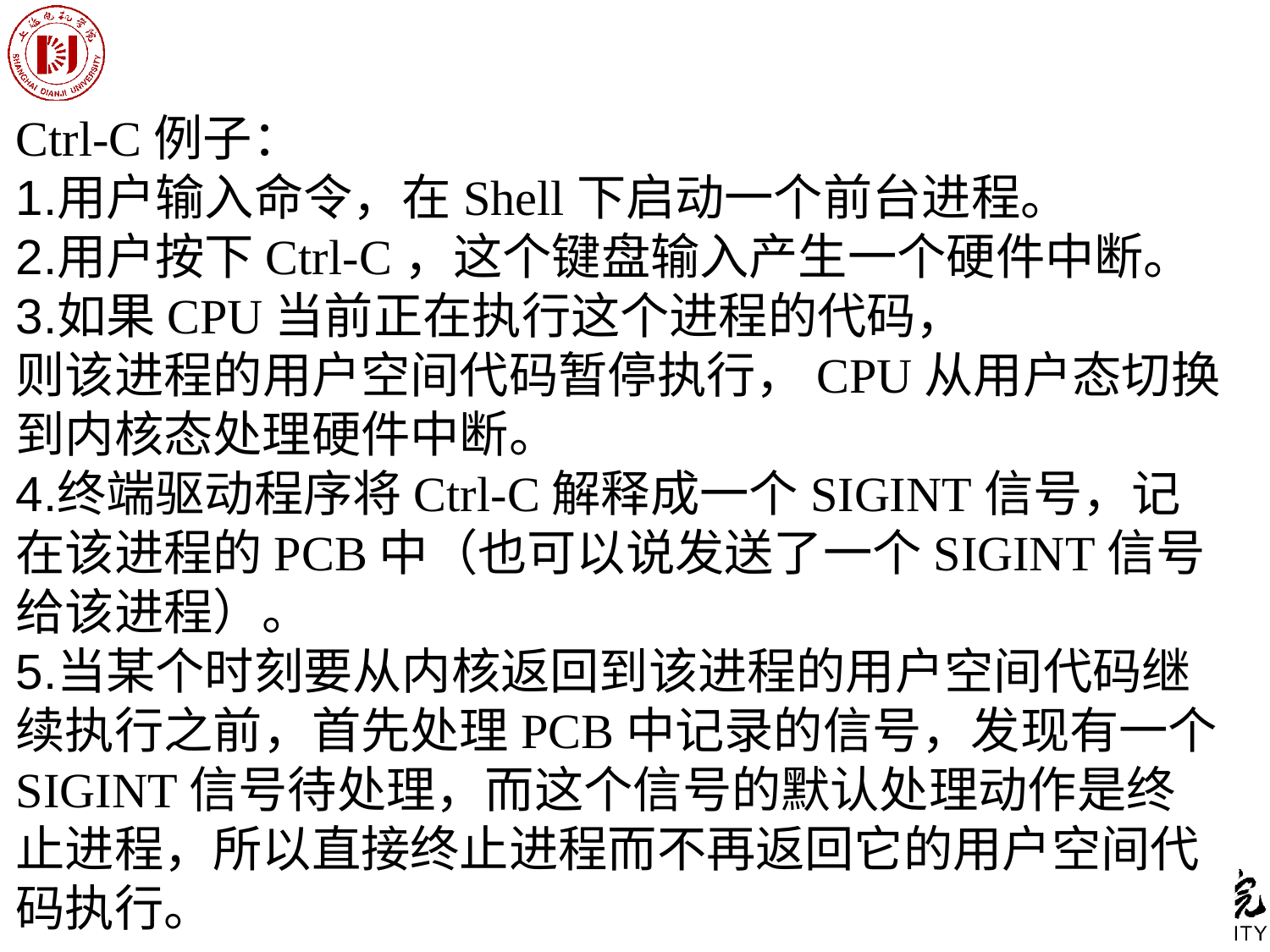

Ctrl-C例子：
用户输入命令，在Shell下启动一个前台进程。
用户按下Ctrl-C，这个键盘输入产生一个硬件中断。
如果CPU当前正在执行这个进程的代码，
则该进程的用户空间代码暂停执行，CPU从用户态切换到内核态处理硬件中断。
终端驱动程序将Ctrl-C解释成一个SIGINT信号，记在该进程的PCB中（也可以说发送了一个SIGINT信号给该进程）。
当某个时刻要从内核返回到该进程的用户空间代码继续执行之前，首先处理PCB中记录的信号，发现有一个SIGINT信号待处理，而这个信号的默认处理动作是终止进程，所以直接终止进程而不再返回它的用户空间代码执行。